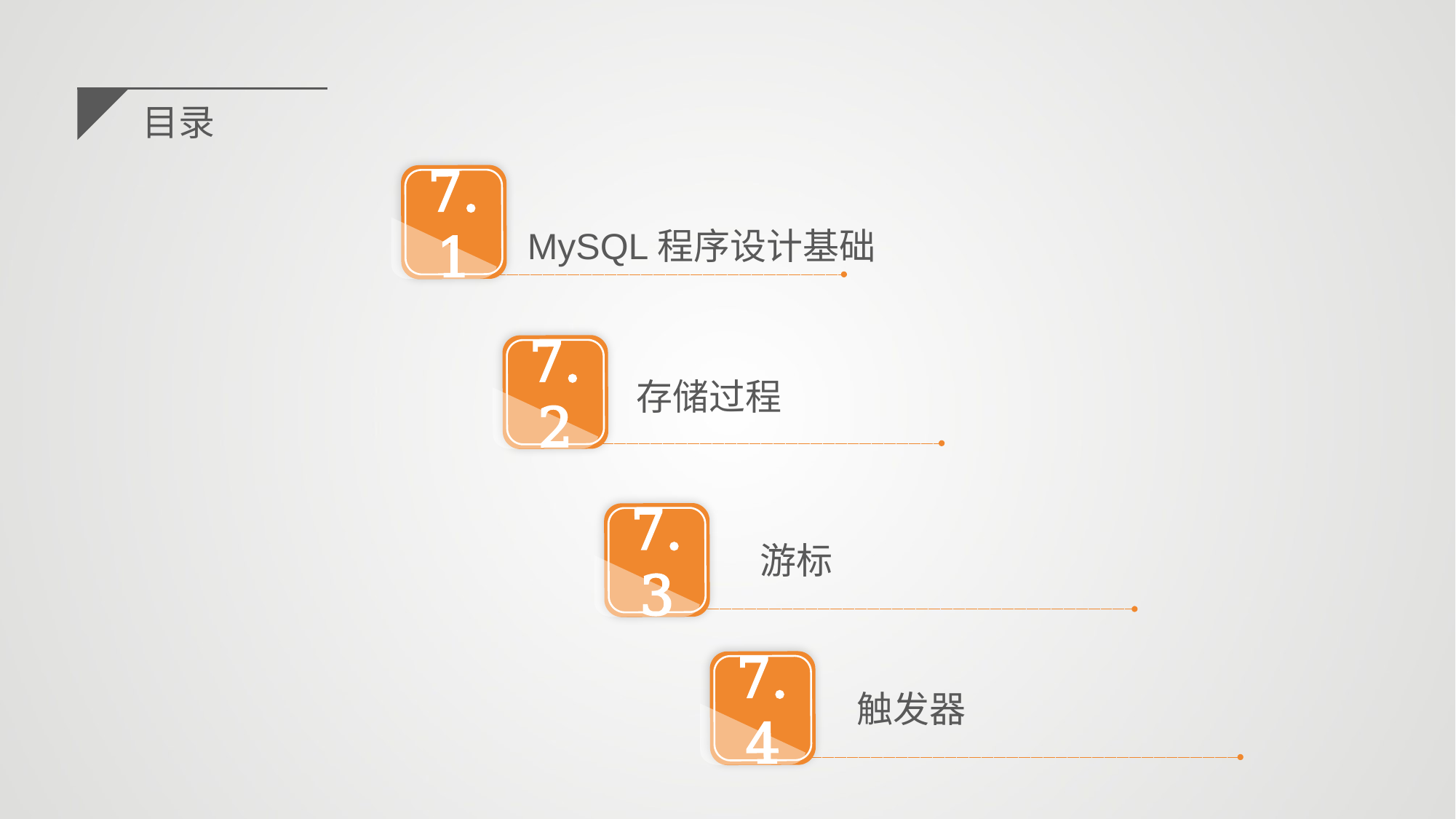

目录

7.1

MySQL程序设计基础

7.2

存储过程
7.3

游标
7.4

触发器